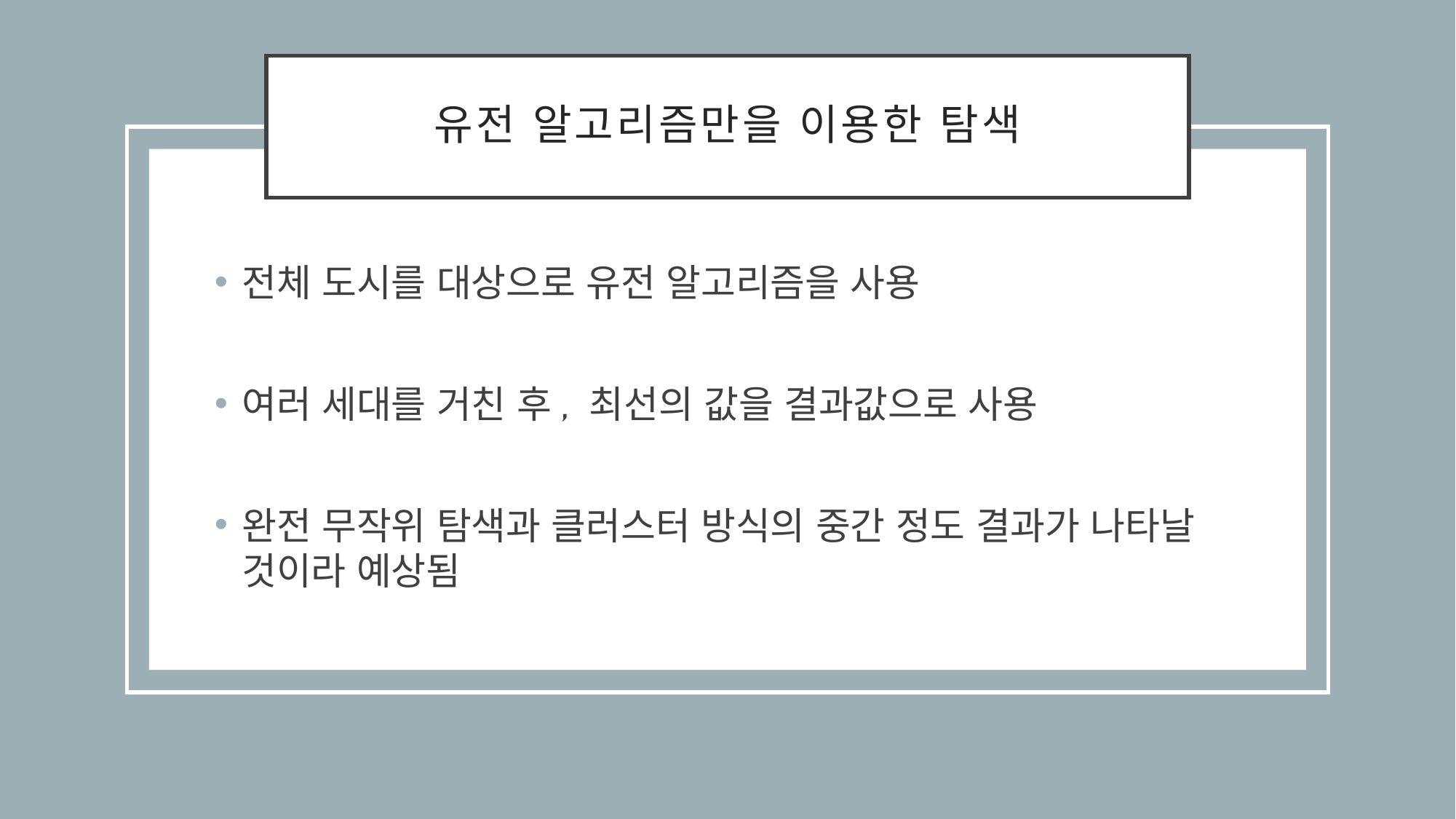

# 유전 알고리즘만을 이용한 탐색

전체 도시를 대상으로 유전 알고리즘을 사용

여러 세대를 거친 후, 최선의 값을 결과값으로 사용

완전 무작위 탐색과 클러스터 방식의 중간 정도 결과가 나타날 것이라 예상됨